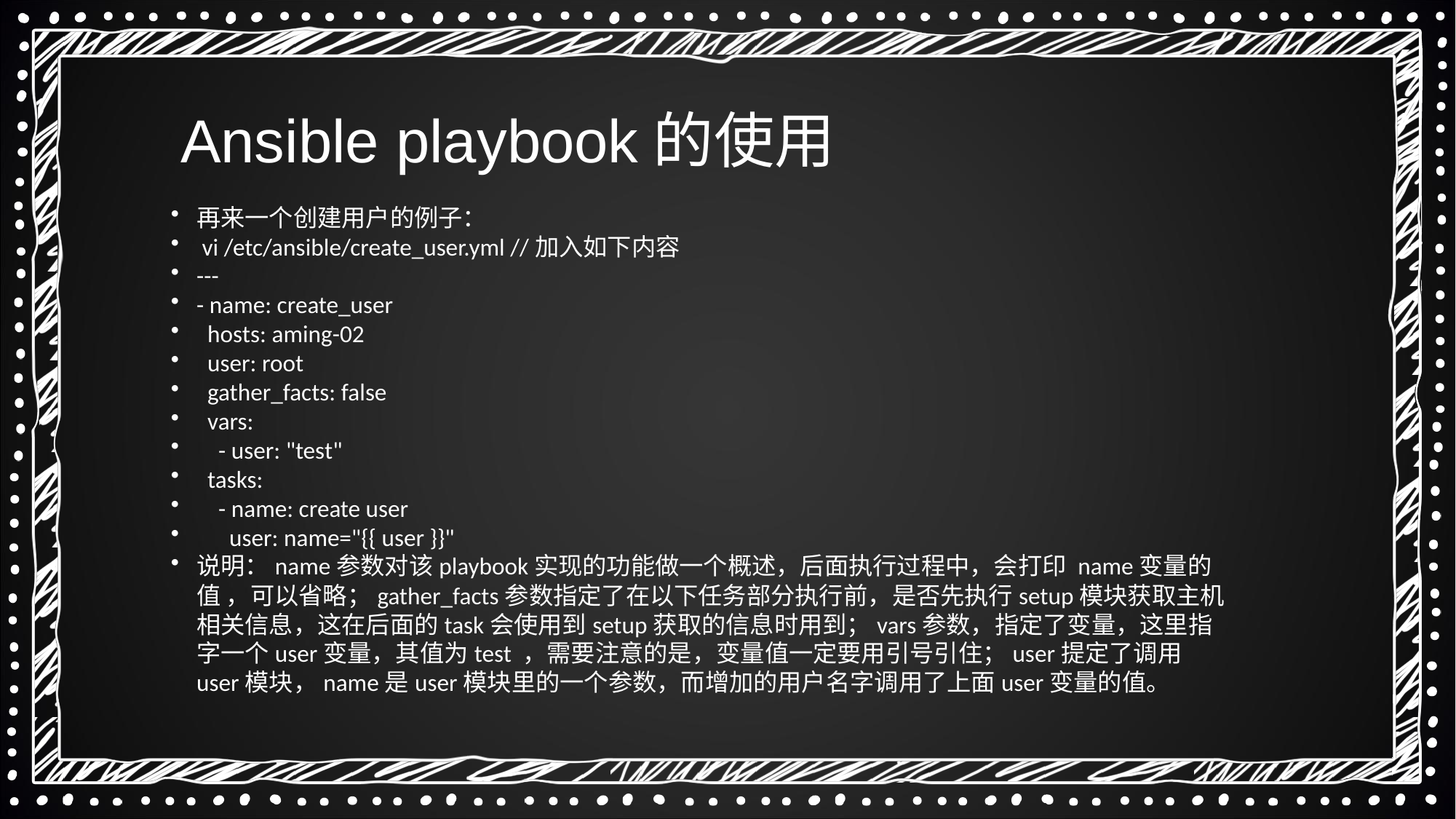

Ansible playbook的使用
再来一个创建用户的例子：
 vi /etc/ansible/create_user.yml //加入如下内容
---
- name: create_user
  hosts: aming-02
  user: root
  gather_facts: false
  vars:
    - user: "test"
  tasks:
    - name: create user
      user: name="{{ user }}"
说明：name参数对该playbook实现的功能做一个概述，后面执行过程中，会打印 name变量的值 ，可以省略；gather_facts参数指定了在以下任务部分执行前，是否先执行setup模块获取主机相关信息，这在后面的task会使用到setup获取的信息时用到；vars参数，指定了变量，这里指字一个user变量，其值为test ，需要注意的是，变量值一定要用引号引住；user提定了调用user模块，name是user模块里的一个参数，而增加的用户名字调用了上面user变量的值。